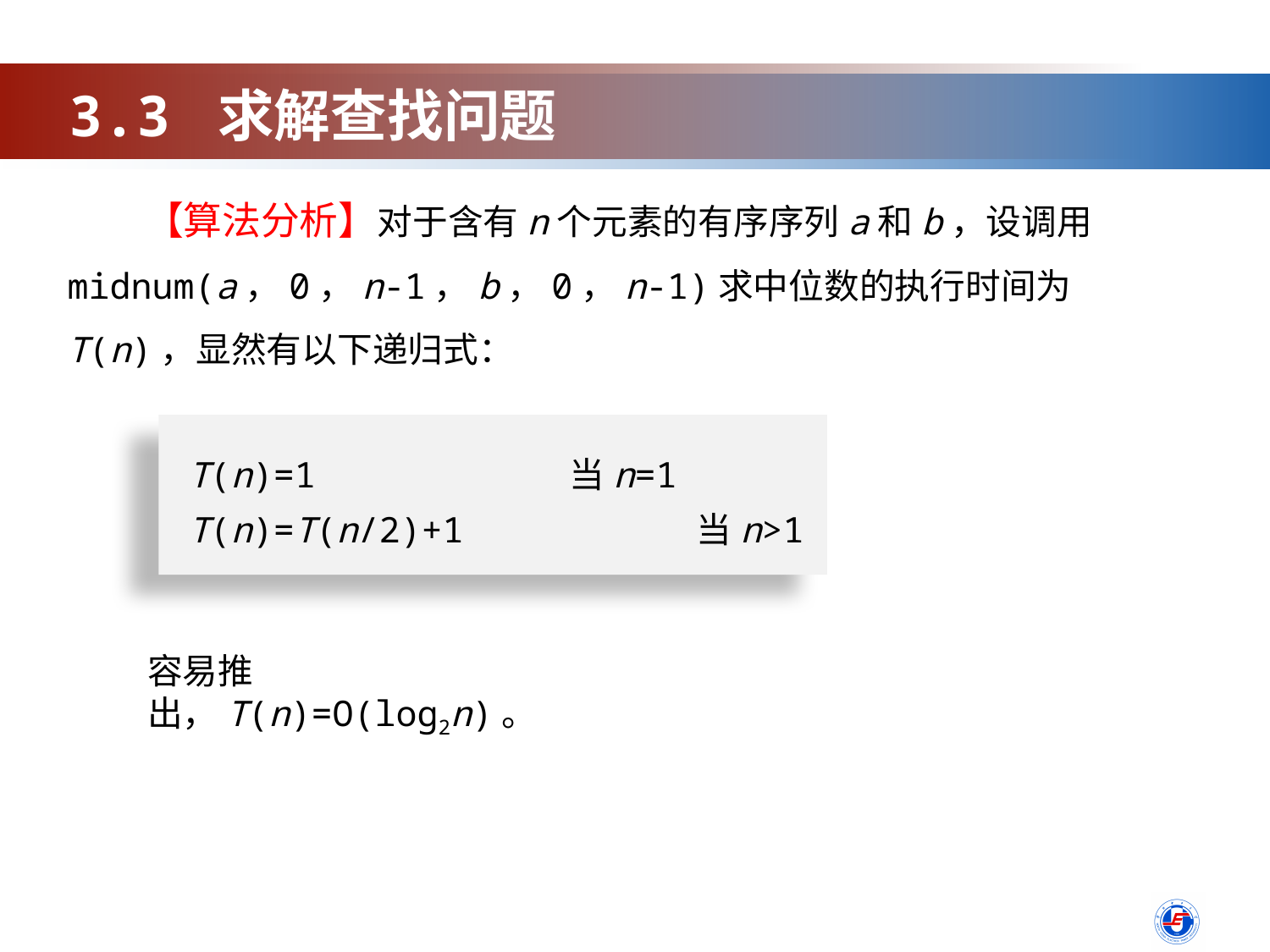

3.3 求解查找问题
　　【算法分析】对于含有n个元素的有序序列a和b，设调用midnum(a，0，n-1，b，0，n-1)求中位数的执行时间为T(n)，显然有以下递归式：
T(n)=1			当n=1
T(n)=T(n/2)+1		当n>1
容易推出，T(n)=O(log2n)。